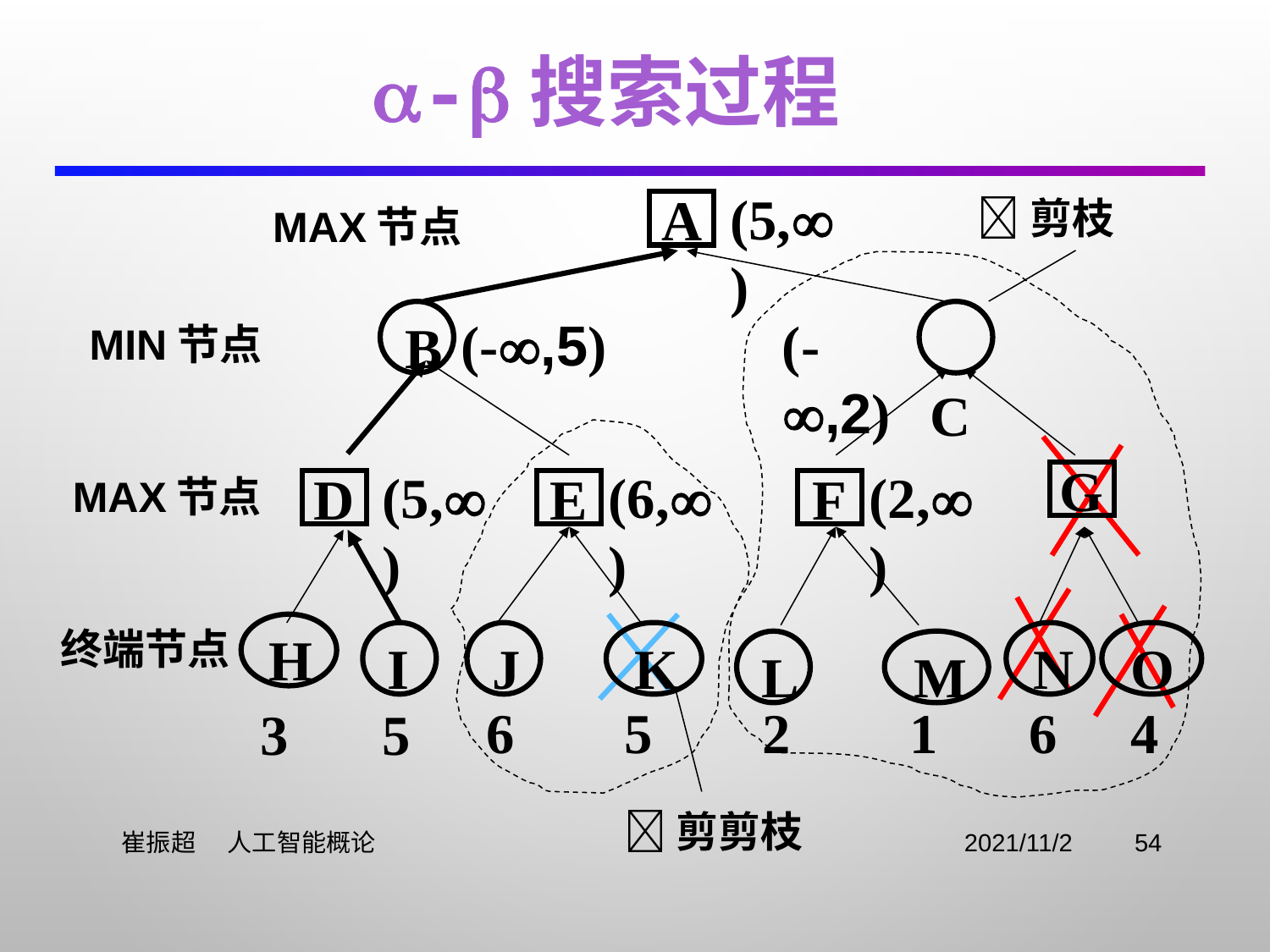

α-β搜索过程
(5,∞)
A
α剪枝
MAX节点

 B
 C
(-∞,5)
(-∞,2)
MIN节点

G
(5,∞)
(6,∞)
(2,∞)
MAX节点
D
E
F

 H

终端节点
 I
 J
 K
 N
 O
 L
 M

6
5
2
1
6
4
3
5
β剪剪枝
 崔振超    人工智能概论
2021/11/2
54